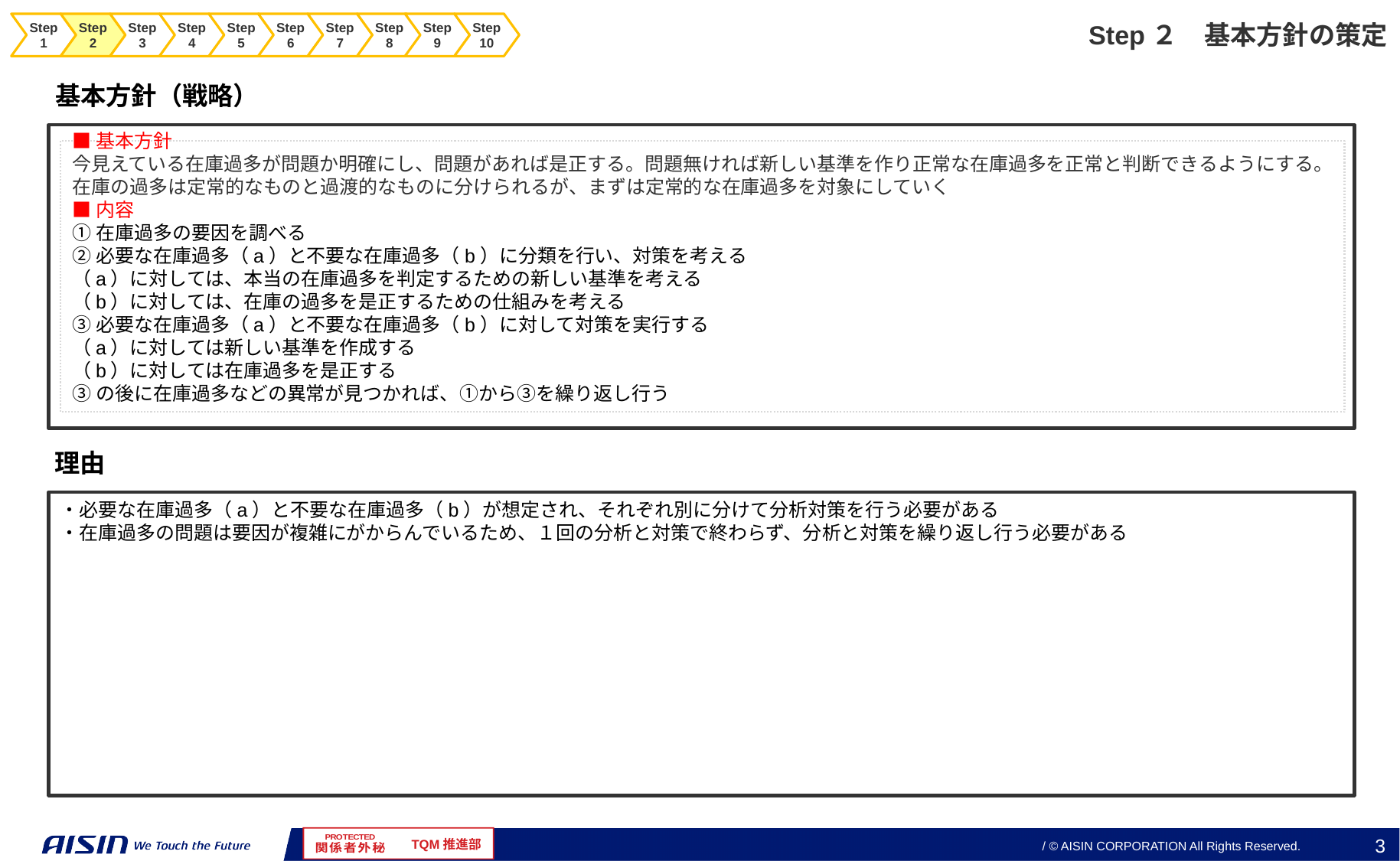

Step２　基本方針の策定
Step1
Step2
Step3
Step4
Step5
Step6
Step7
Step8
Step9
Step10
基本方針（戦略）

■基本方針
今見えている在庫過多が問題か明確にし、問題があれば是正する。問題無ければ新しい基準を作り正常な在庫過多を正常と判断できるようにする。
在庫の過多は定常的なものと過渡的なものに分けられるが、まずは定常的な在庫過多を対象にしていく
■内容
①在庫過多の要因を調べる
➁必要な在庫過多（a）と不要な在庫過多（b）に分類を行い、対策を考える
（a）に対しては、本当の在庫過多を判定するための新しい基準を考える
（b）に対しては、在庫の過多を是正するための仕組みを考える
➂必要な在庫過多（a）と不要な在庫過多（b）に対して対策を実行する
（a）に対しては新しい基準を作成する
（b）に対しては在庫過多を是正する
➂の後に在庫過多などの異常が見つかれば、➀から➂を繰り返し行う

理由
・必要な在庫過多（a）と不要な在庫過多（b）が想定され、それぞれ別に分けて分析対策を行う必要がある
・在庫過多の問題は要因が複雑にがからんでいるため、１回の分析と対策で終わらず、分析と対策を繰り返し行う必要がある